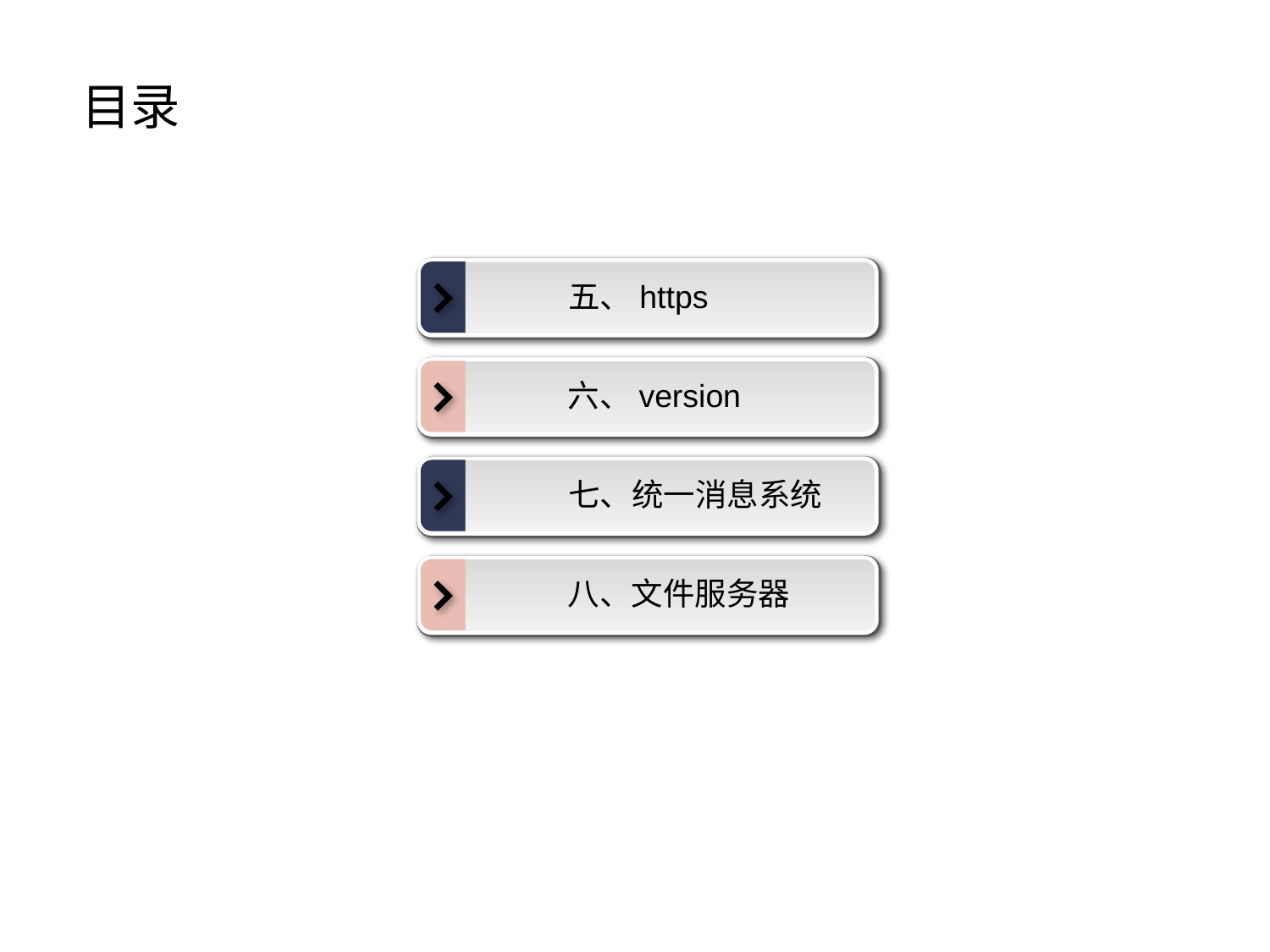

目录

五、https
点击添加文本

六、version
点击添加文本

七、统一消息系统

八、文件服务器
点击添加文本
点击添加文本